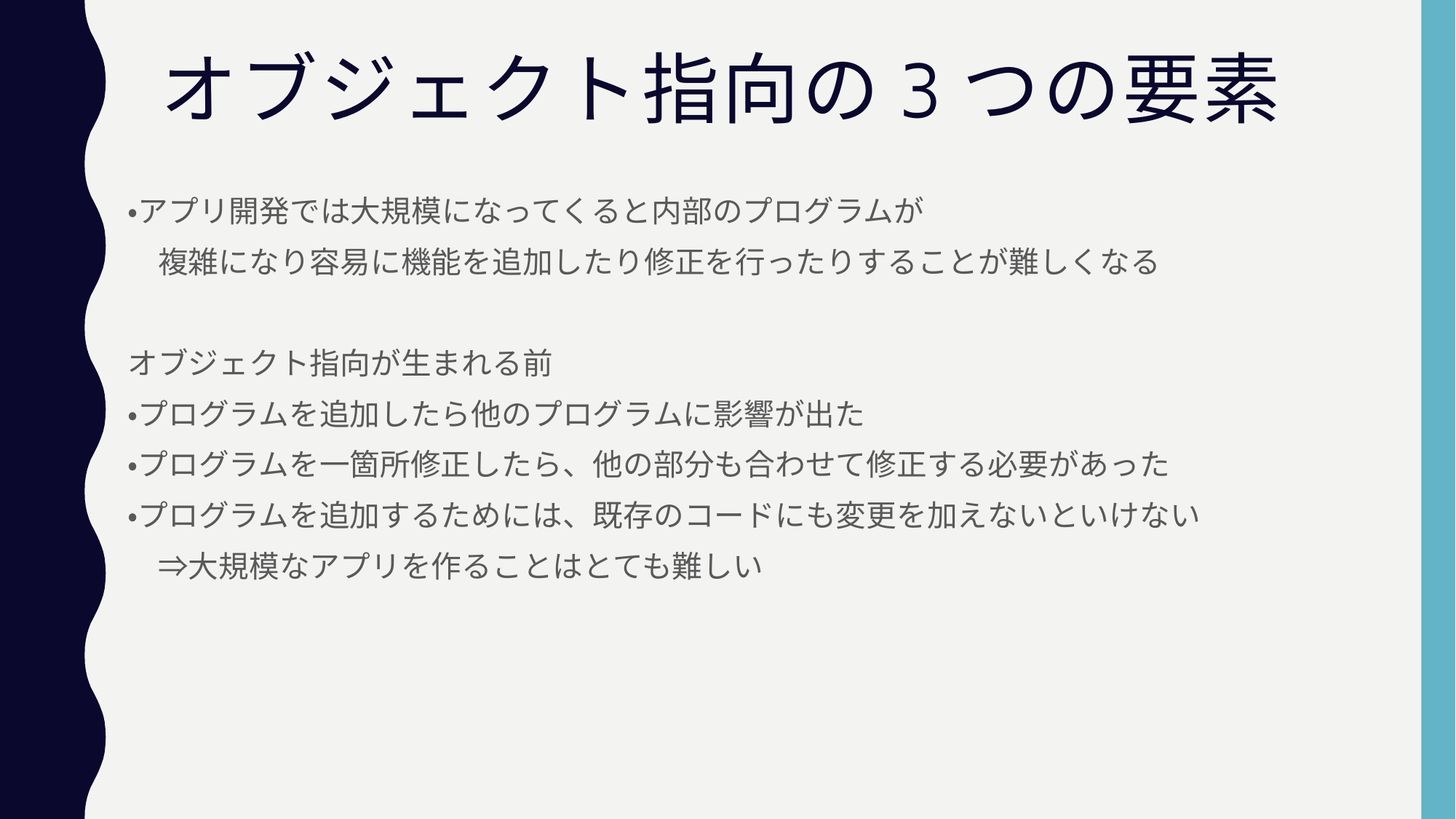

# オブジェクト指向の3つの要素
・アプリ開発では大規模になってくると内部のプログラムが
　複雑になり容易に機能を追加したり修正を行ったりすることが難しくなる

オブジェクト指向が生まれる前
・プログラムを追加したら他のプログラムに影響が出た
・プログラムを一箇所修正したら、他の部分も合わせて修正する必要があった
・プログラムを追加するためには、既存のコードにも変更を加えないといけない
　⇒大規模なアプリを作ることはとても難しい